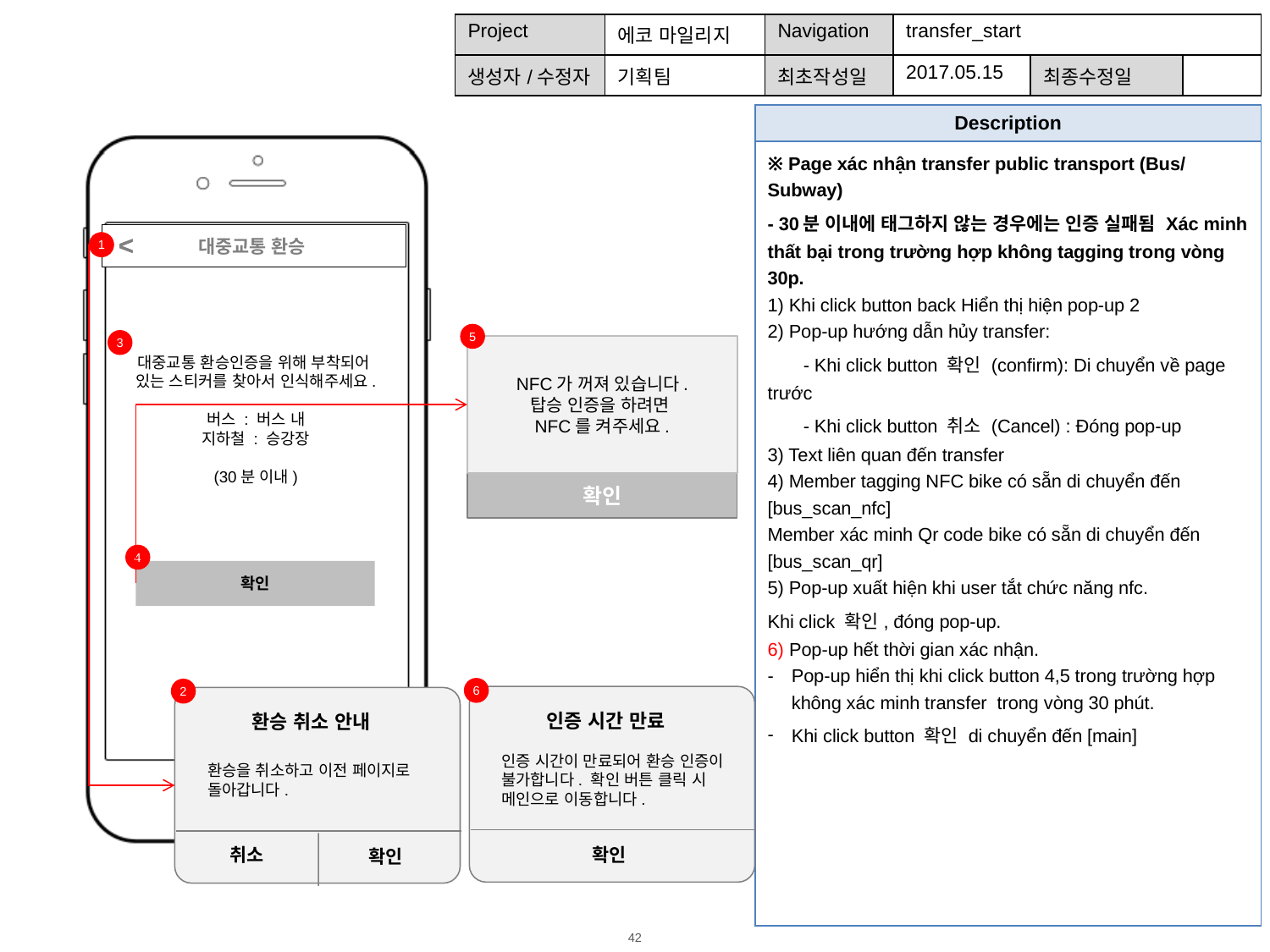

| Project | 에코 마일리지 | Navigation | transfer\_start |  |  |
| --- | --- | --- | --- | --- | --- |
| 생성자/수정자 | 기획팀 | 최초작성일 | 2017.05.15 | 최종수정일 |  |
| Description |
| --- |
| ※ Page xác nhận transfer public transport (Bus/Subway) - 30분 이내에 태그하지 않는 경우에는 인증 실패됨 Xác minh thất bại trong trường hợp không tagging trong vòng 30p. 1) Khi click button back Hiển thị hiện pop-up 2 2) Pop-up hướng dẫn hủy transfer: - Khi click button 확인 (confirm): Di chuyển về page trước - Khi click button 취소 (Cancel) : Đóng pop-up 3) Text liên quan đến transfer 4) Member tagging NFC bike có sẵn di chuyển đến [bus\_scan\_nfc] Member xác minh Qr code bike có sẵn di chuyển đến [bus\_scan\_qr] 5) Pop-up xuất hiện khi user tắt chức năng nfc. Khi click 확인, đóng pop-up. 6) Pop-up hết thời gian xác nhận. Pop-up hiển thị khi click button 4,5 trong trường hợp không xác minh transfer trong vòng 30 phút. Khi click button 확인 di chuyển đến [main] |
<
<
                대중교통 환승
1
1
5
3
NFC가 꺼져 있습니다.
탑승 인증을 하려면
NFC를 켜주세요.
대중교통 환승인증을 위해 부착되어
있는 스티커를 찾아서 인식해주세요.

버스 : 버스 내
지하철 : 승강장

(30분 이내)
확인
4
확인
6
2

인증 시간 만료
환승 취소 안내
성공확률 50%
성공확률 50%
인증 시간이 만료되어 환승 인증이 불가합니다. 확인 버튼 클릭 시 메인으로 이동합니다.
환승을 취소하고 이전 페이지로
돌아갑니다.
D-7
D-7
확인
취소
확인
￥5.00
￥5.00